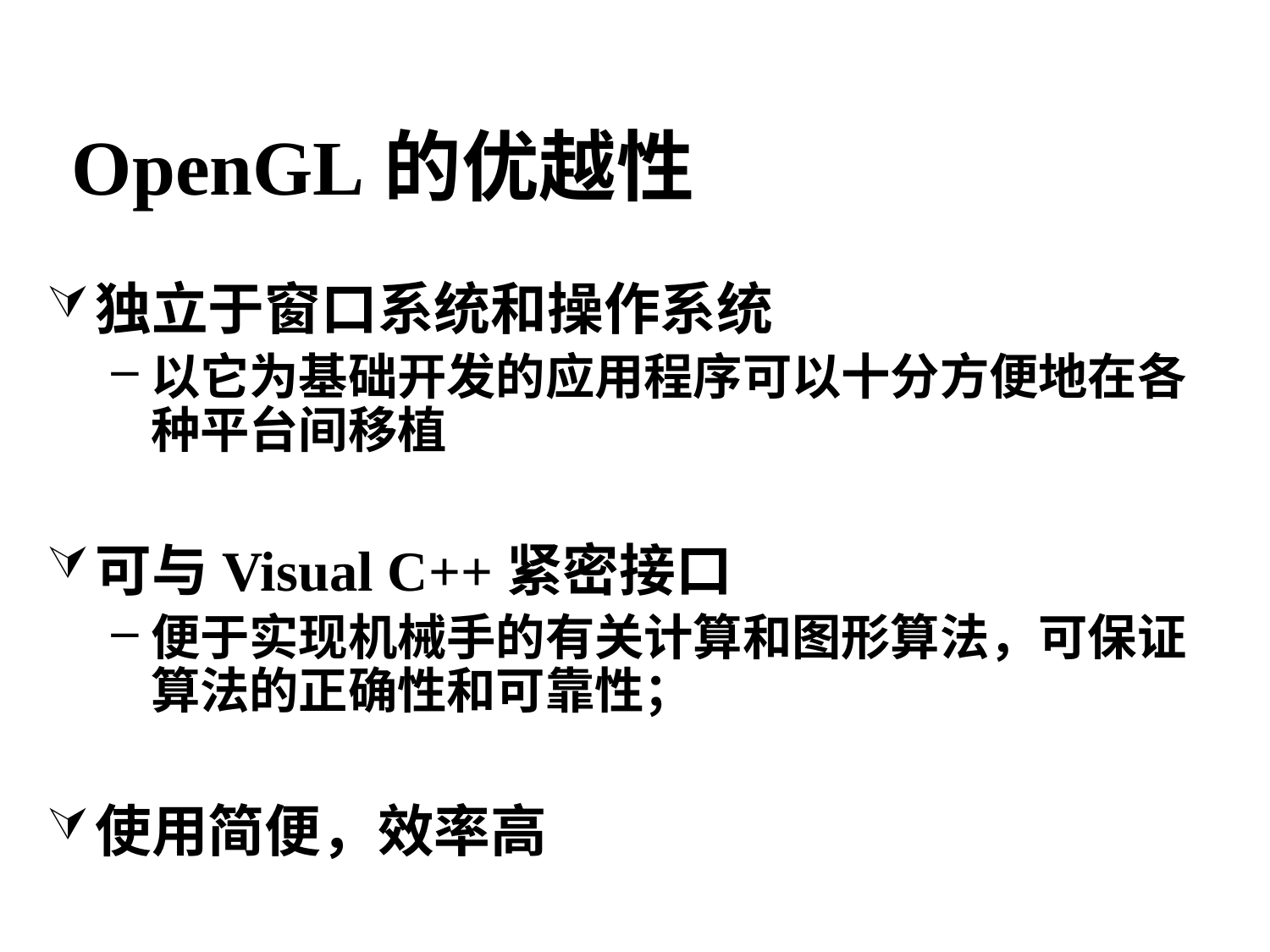

OpenGL的优越性
独立于窗口系统和操作系统
以它为基础开发的应用程序可以十分方便地在各种平台间移植

可与Visual C++紧密接口
便于实现机械手的有关计算和图形算法，可保证算法的正确性和可靠性；

使用简便，效率高